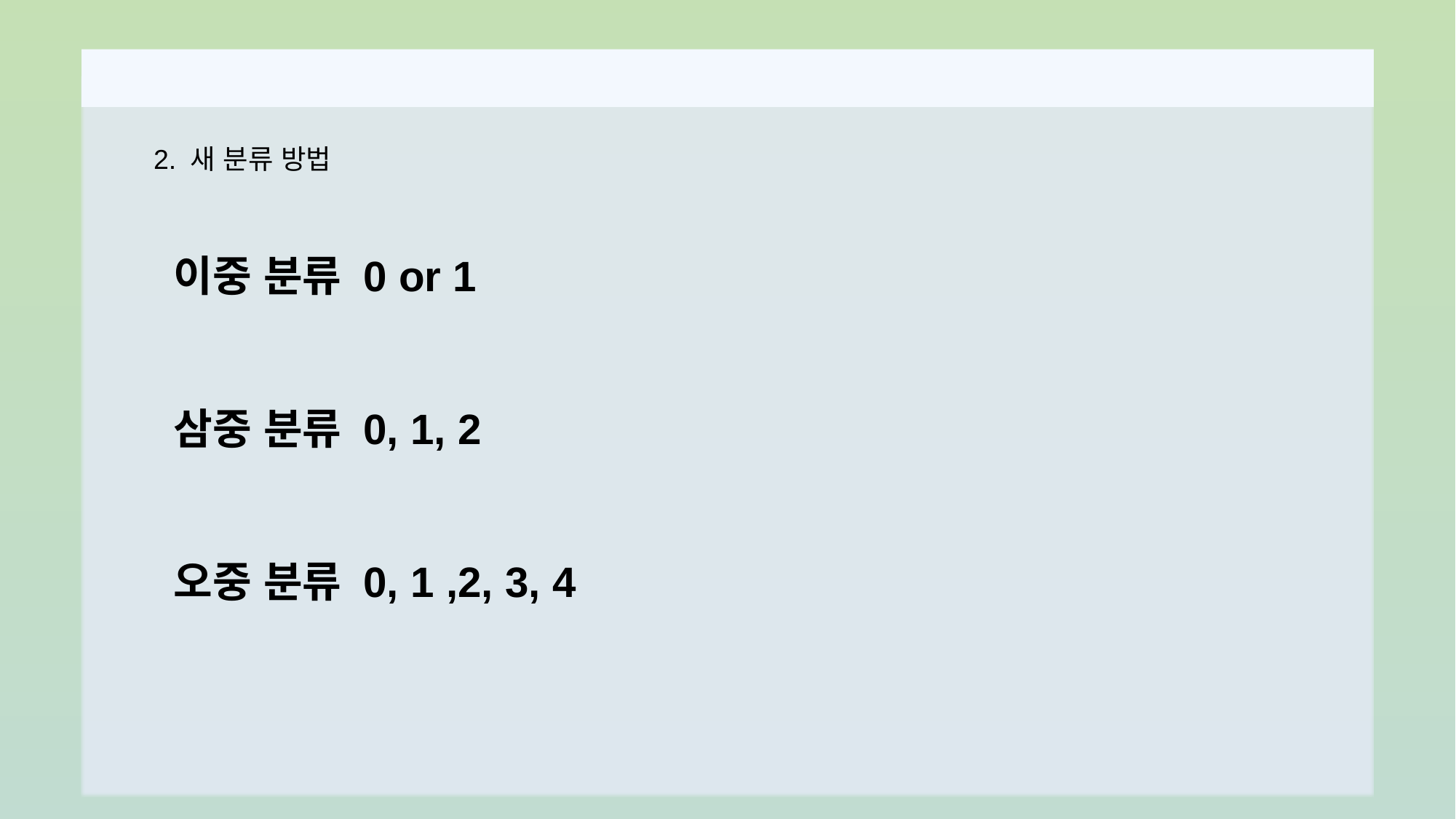

2. 새 분류 방법

이중 분류 0 or 1

삼중 분류 0, 1, 2

오중 분류 0, 1 ,2, 3, 4